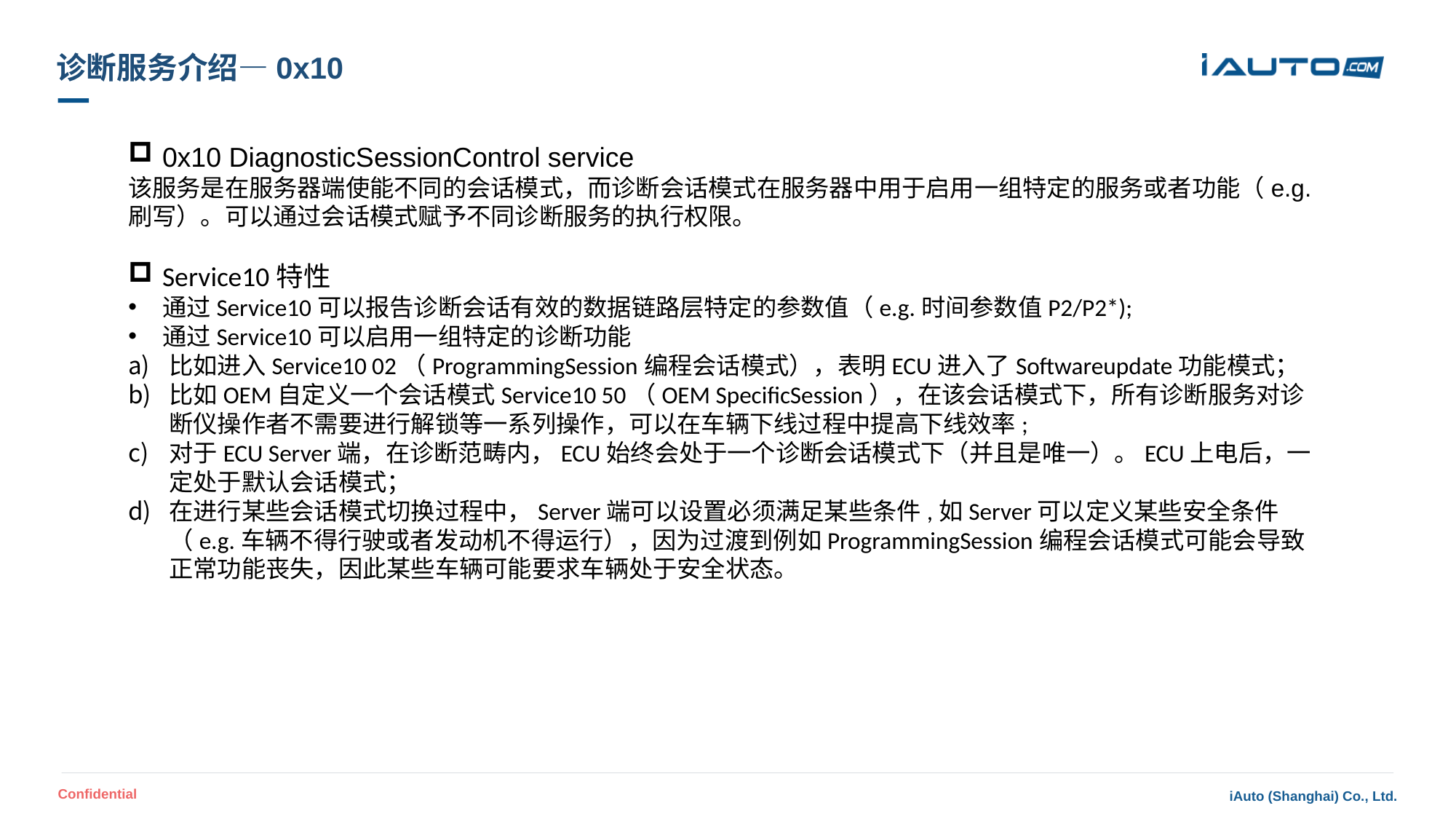

# 诊断服务介绍—0x10
0x10 DiagnosticSessionControl service
该服务是在服务器端使能不同的会话模式，而诊断会话模式在服务器中用于启用一组特定的服务或者功能（e.g.刷写）。可以通过会话模式赋予不同诊断服务的执行权限。

Service10特性
通过Service10可以报告诊断会话有效的数据链路层特定的参数值（e.g.时间参数值P2/P2*);
通过Service10可以启用一组特定的诊断功能
比如进入Service10 02（ProgrammingSession编程会话模式），表明ECU进入了Softwareupdate功能模式；
比如OEM自定义一个会话模式Service10 50（OEM SpecificSession），在该会话模式下，所有诊断服务对诊断仪操作者不需要进行解锁等一系列操作，可以在车辆下线过程中提高下线效率;
对于ECU Server端，在诊断范畴内，ECU始终会处于一个诊断会话模式下（并且是唯一）。ECU上电后，一定处于默认会话模式；
在进行某些会话模式切换过程中，Server端可以设置必须满足某些条件,如Server可以定义某些安全条件（e.g.车辆不得行驶或者发动机不得运行），因为过渡到例如ProgrammingSession编程会话模式可能会导致正常功能丧失，因此某些车辆可能要求车辆处于安全状态。